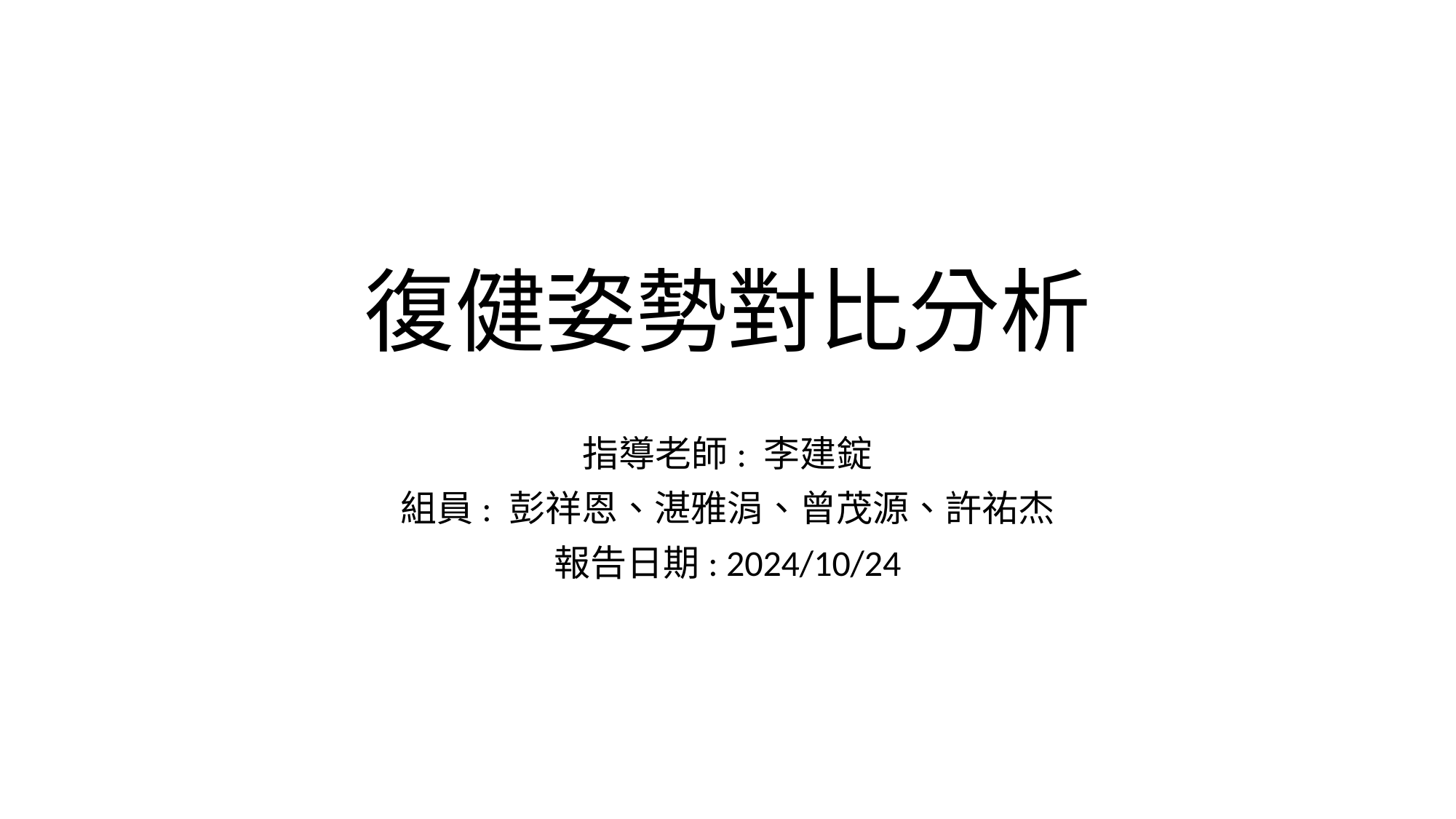

# 復健姿勢對比分析
指導老師: 李建錠
組員: 彭祥恩、湛雅涓、曾茂源、許祐杰
報告日期: 2024/10/24